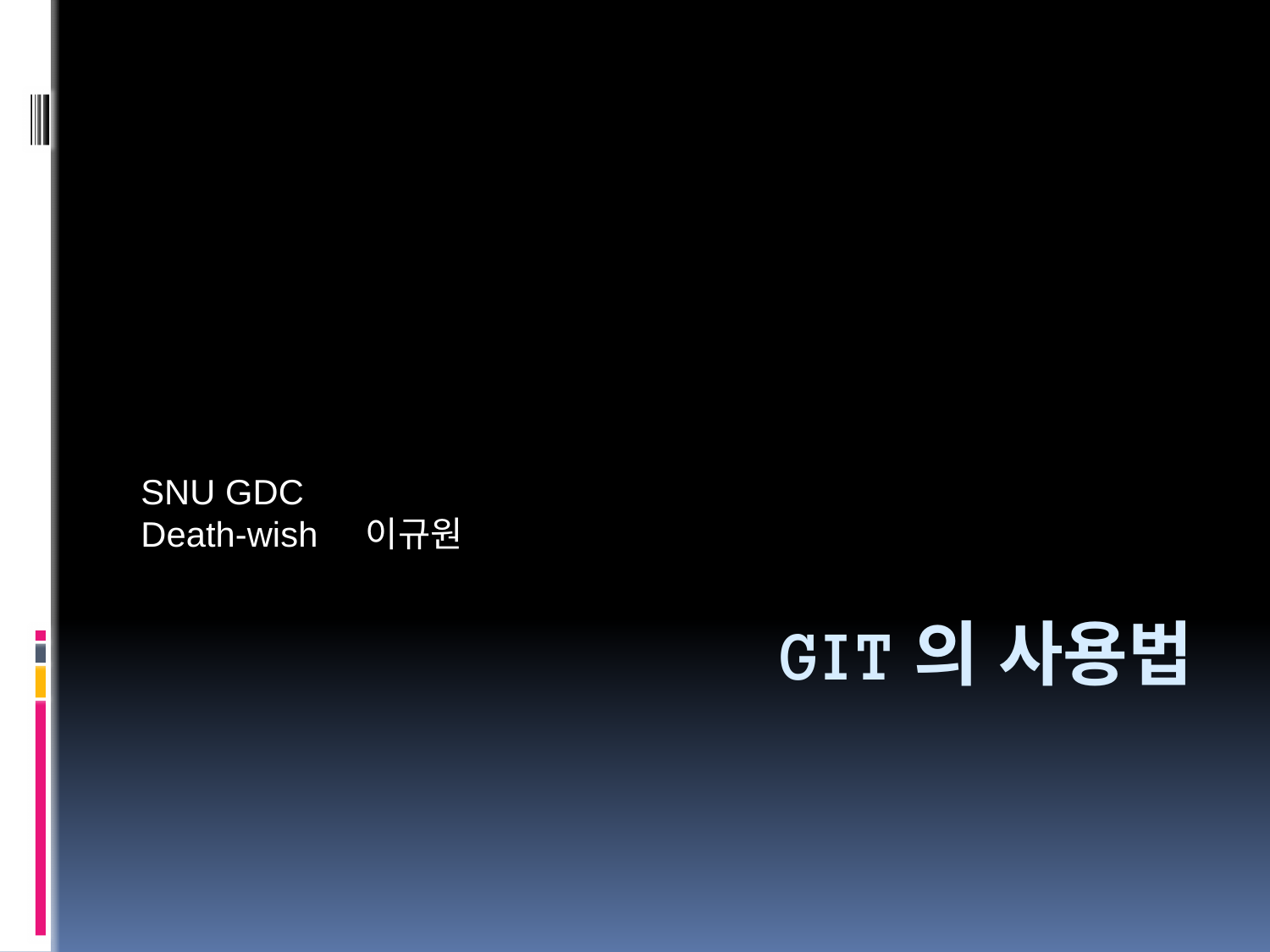

SNU GDC
Death-wish    이규원

# Git의 사용법